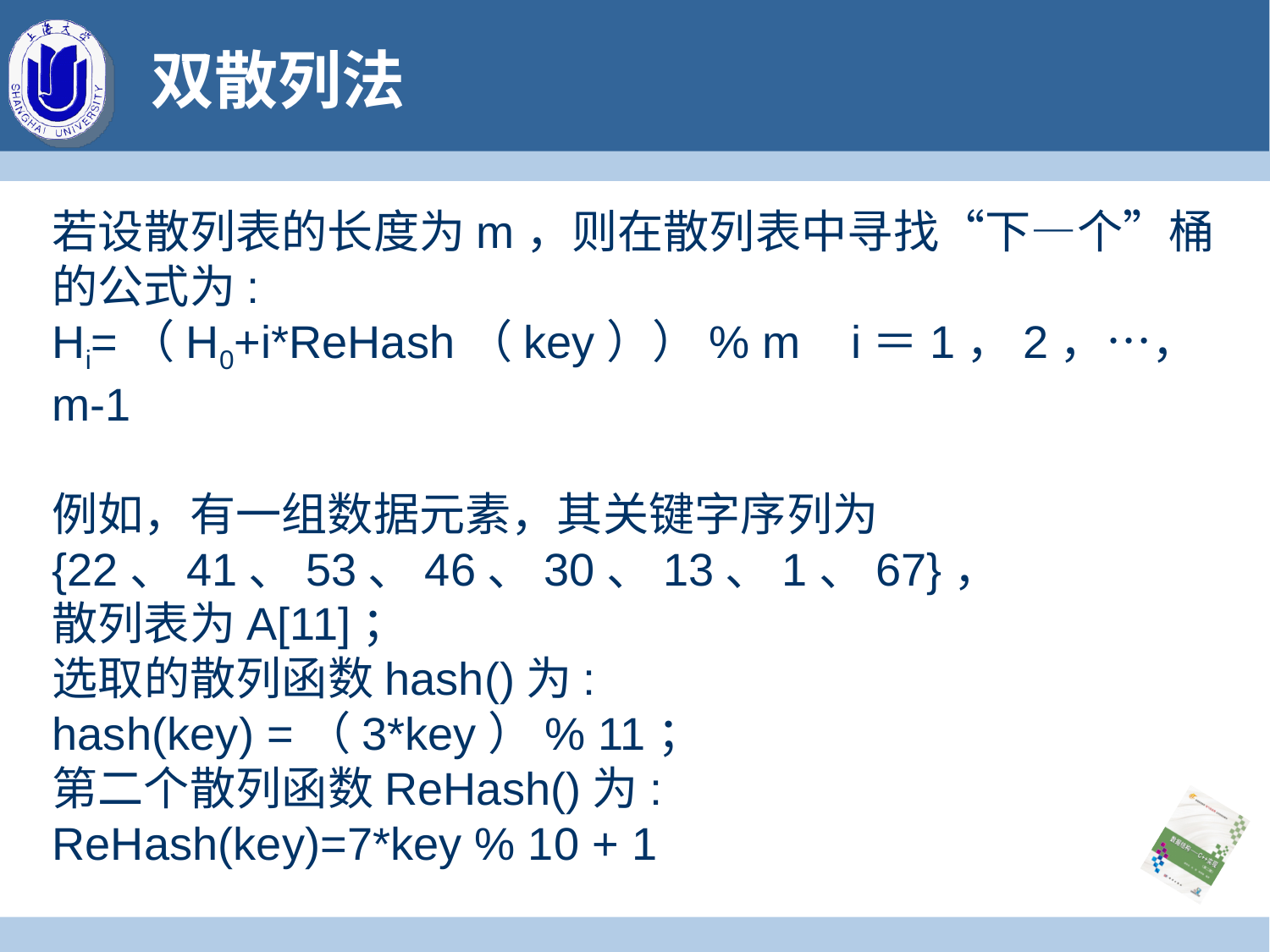

# 双散列法
若设散列表的长度为m，则在散列表中寻找“下—个”桶的公式为:
Hi=（H0+i*ReHash（key））% m    i＝1，2，…，m-1

例如，有一组数据元素，其关键字序列为{22、41、53、46、30、13、1、67}，
散列表为A[11]；
选取的散列函数hash()为:
hash(key) =（3*key）% 11；
第二个散列函数ReHash()为:
ReHash(key)=7*key % 10 + 1